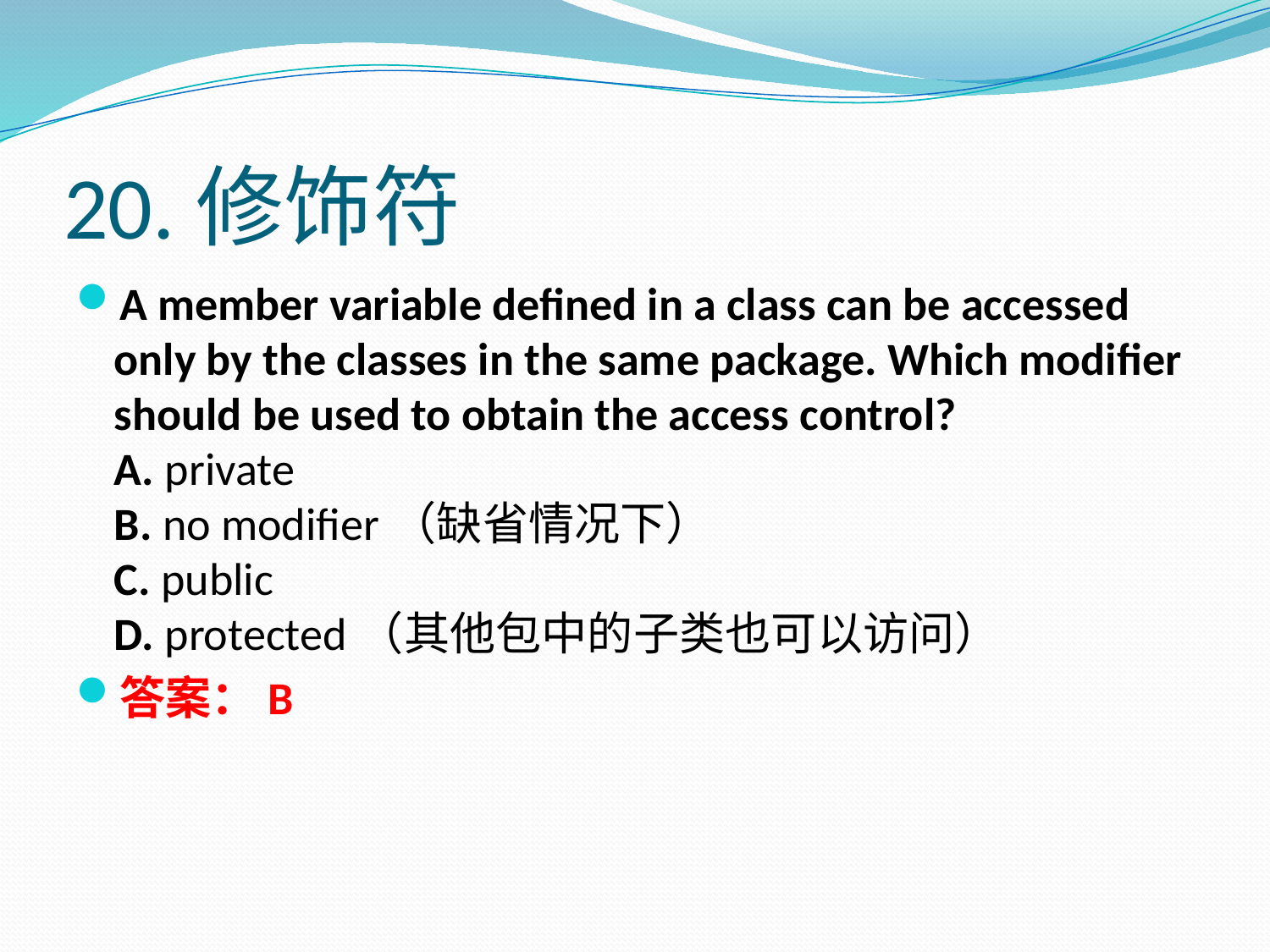

# 20.修饰符
A member variable defined in a class can be accessed only by the classes in the same package. Which modifier should be used to obtain the access control?
A. private
B. no modifier（缺省情况下）
C. public
D. protected（其他包中的子类也可以访问）
答案：B